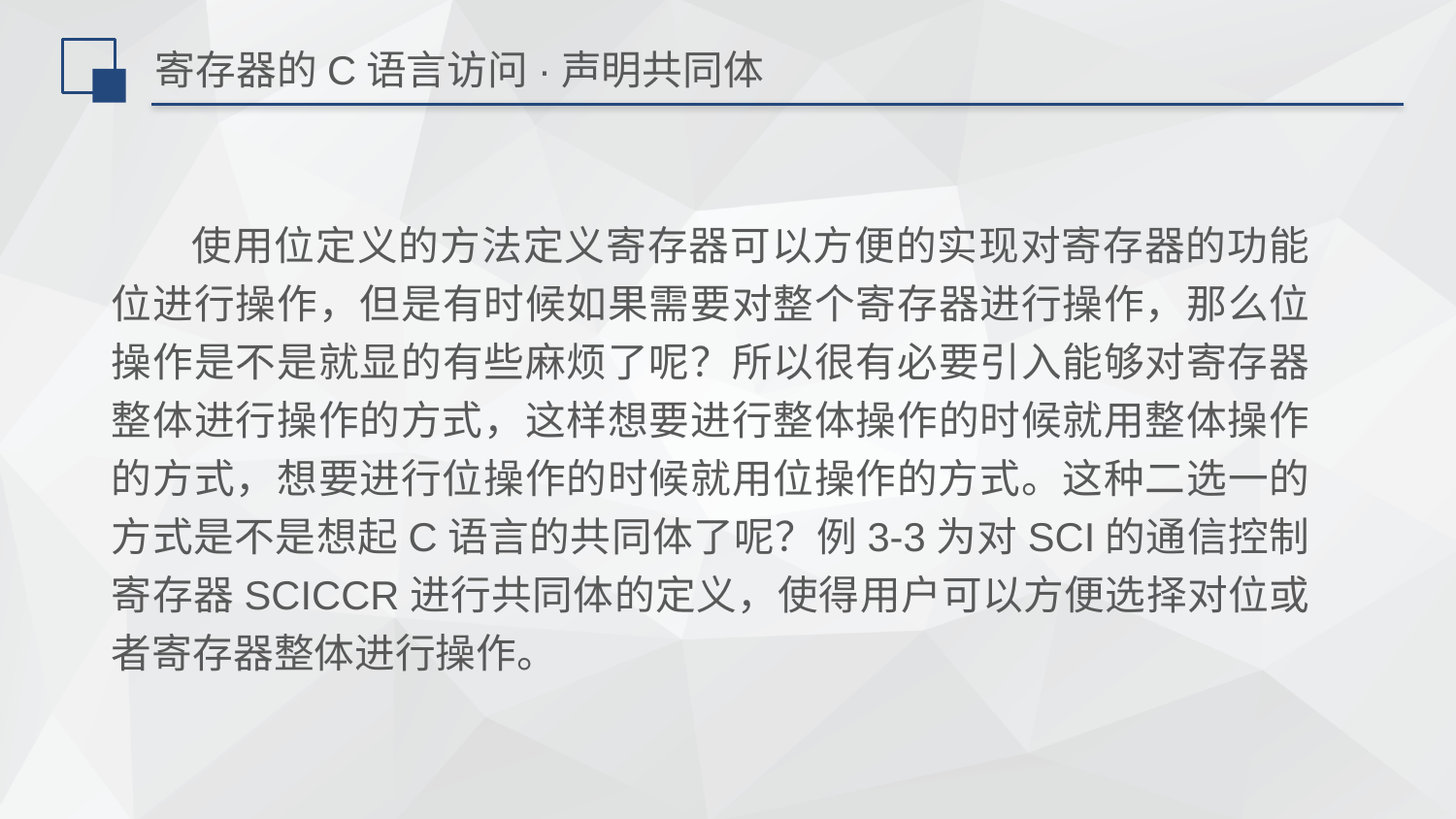

# 寄存器的C语言访问·声明共同体
       使用位定义的方法定义寄存器可以方便的实现对寄存器的功能位进行操作，但是有时候如果需要对整个寄存器进行操作，那么位操作是不是就显的有些麻烦了呢？所以很有必要引入能够对寄存器整体进行操作的方式，这样想要进行整体操作的时候就用整体操作的方式，想要进行位操作的时候就用位操作的方式。这种二选一的方式是不是想起C语言的共同体了呢？例3-3为对SCI的通信控制寄存器SCICCR进行共同体的定义，使得用户可以方便选择对位或者寄存器整体进行操作。